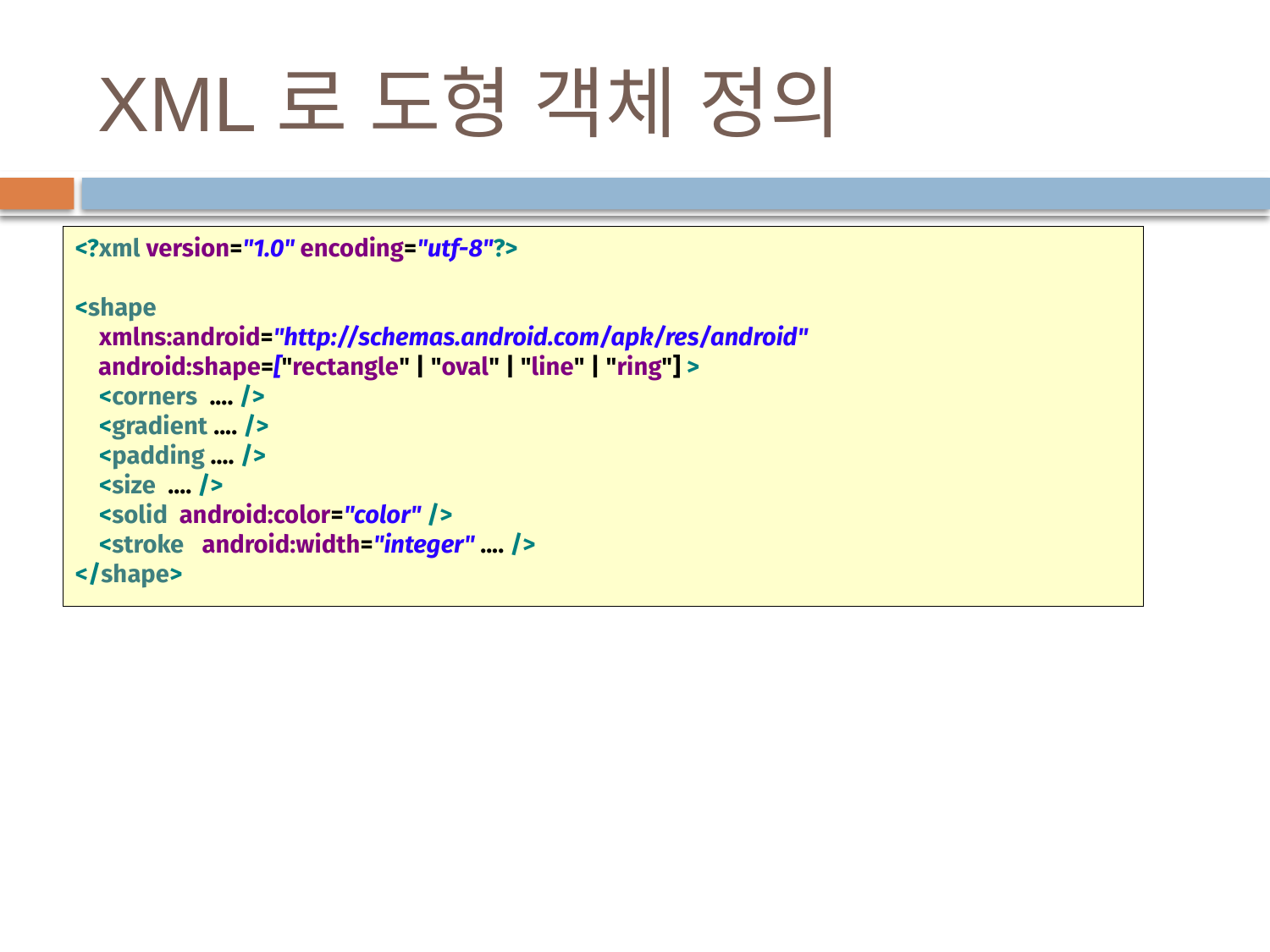

# XML로 도형 객체 정의
<?xml version="1.0" encoding="utf-8"?>

<shape
    xmlns:android="http://schemas.android.com/apk/res/android"
    android:shape=["rectangle" | "oval" | "line" | "ring"] >
    <corners  .... />
    <gradient .... />
    <padding .... />
    <size  .... />
    <solid  android:color="color" />
    <stroke   android:width="integer" .... />
</shape>